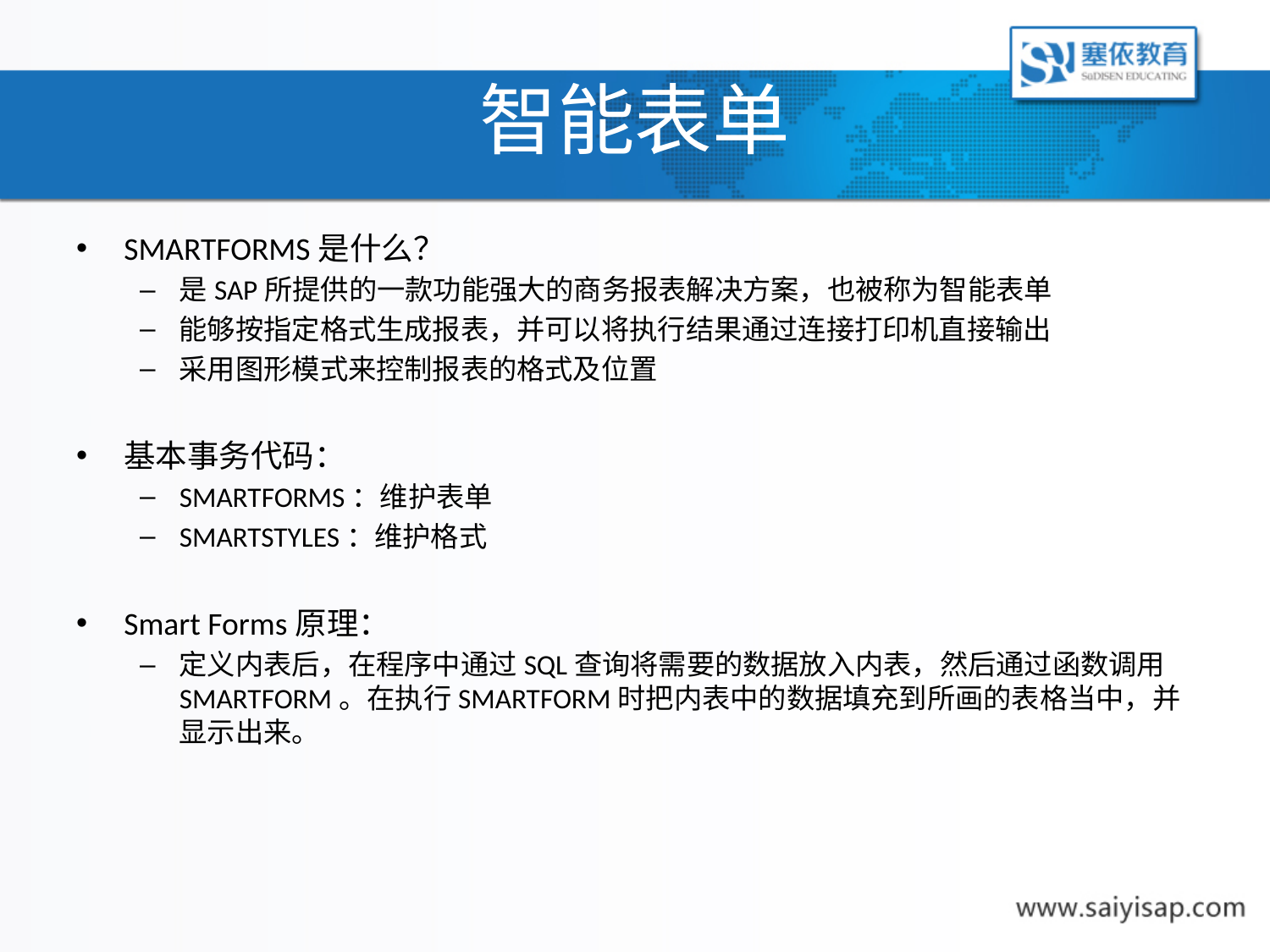

# 智能表单
SMARTFORMS是什么？
是SAP所提供的一款功能强大的商务报表解决方案，也被称为智能表单
能够按指定格式生成报表，并可以将执行结果通过连接打印机直接输出
采用图形模式来控制报表的格式及位置

基本事务代码：
SMARTFORMS：维护表单
SMARTSTYLES：维护格式

Smart Forms原理：
定义内表后，在程序中通过SQL查询将需要的数据放入内表，然后通过函数调用SMARTFORM。在执行SMARTFORM时把内表中的数据填充到所画的表格当中，并显示出来。